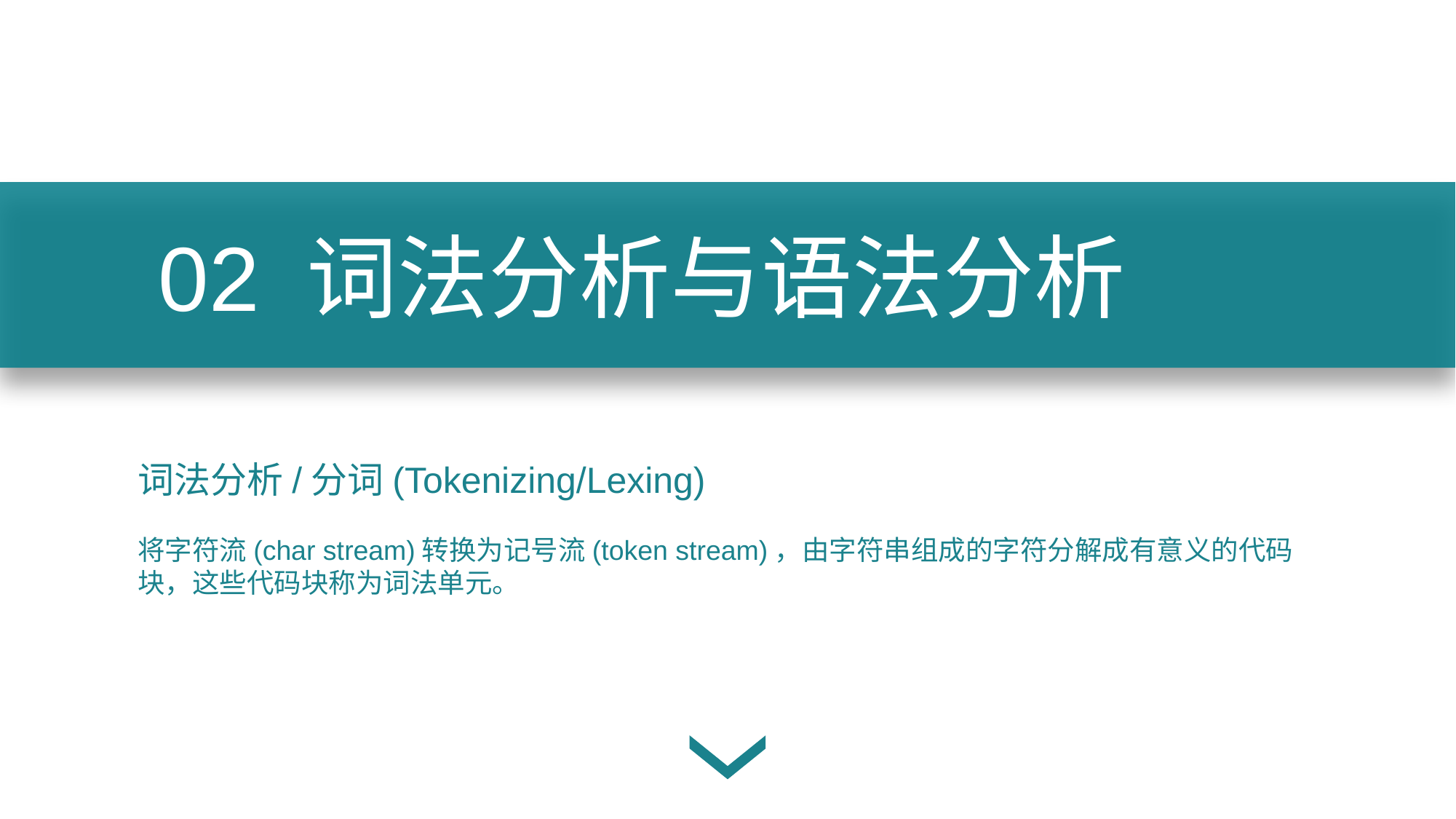

02 词法分析与语法分析

词法分析/分词(Tokenizing/Lexing)

将字符流(char stream)转换为记号流(token stream)，由字符串组成的字符分解成有意义的代码块，这些代码块称为词法单元。